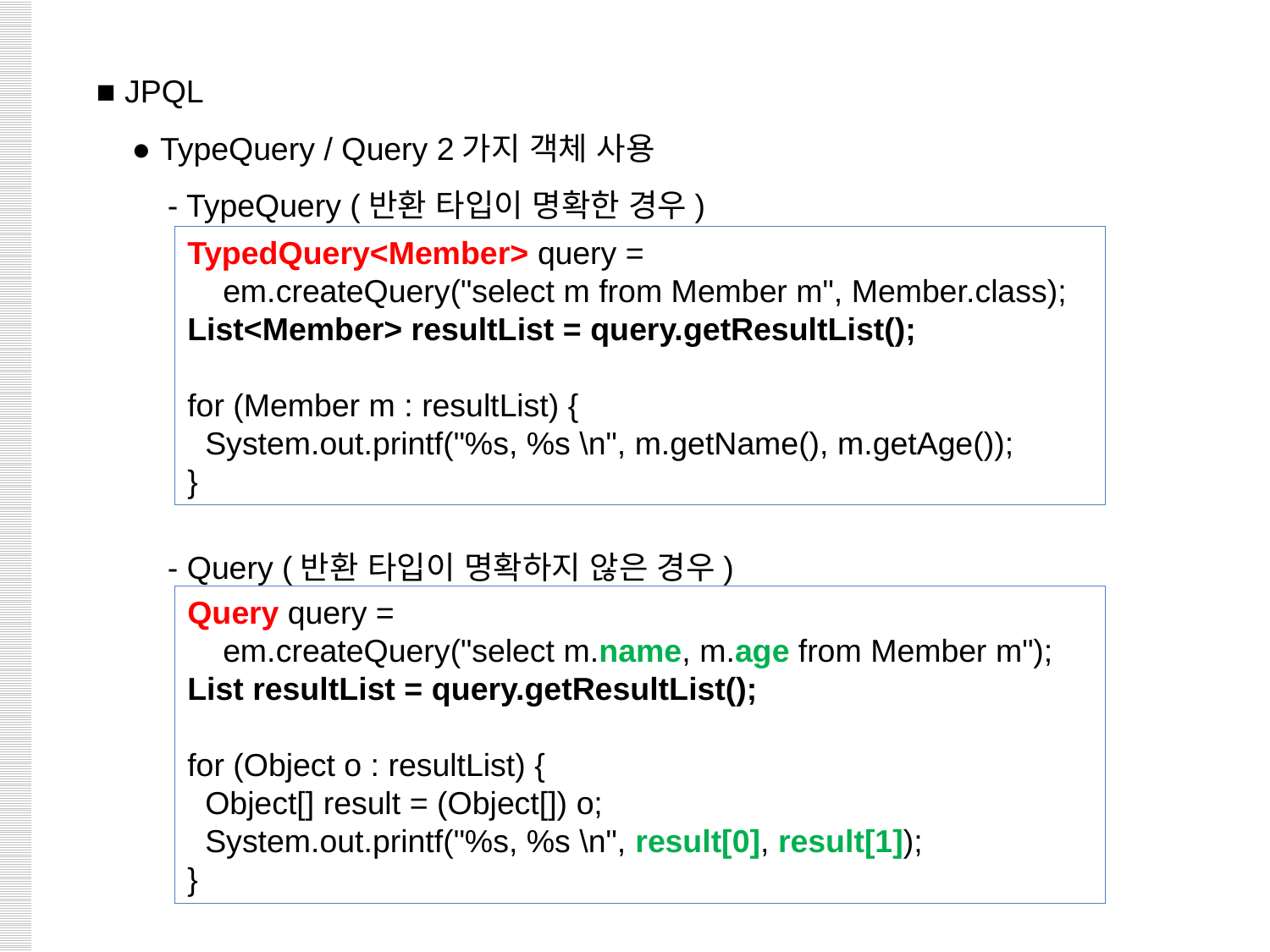

■ JPQL
    ● TypeQuery / Query 2가지 객체 사용
        - TypeQuery (반환 타입이 명확한 경우)

        - Query (반환 타입이 명확하지 않은 경우)
TypedQuery<Member> query =
    em.createQuery("select m from Member m", Member.class);
List<Member> resultList = query.getResultList();

for (Member m : resultList) {
  System.out.printf("%s, %s \n", m.getName(), m.getAge());
}
Query query =
    em.createQuery("select m.name, m.age from Member m");
List resultList = query.getResultList();

for (Object o : resultList) {
  Object[] result = (Object[]) o;
  System.out.printf("%s, %s \n", result[0], result[1]);
}